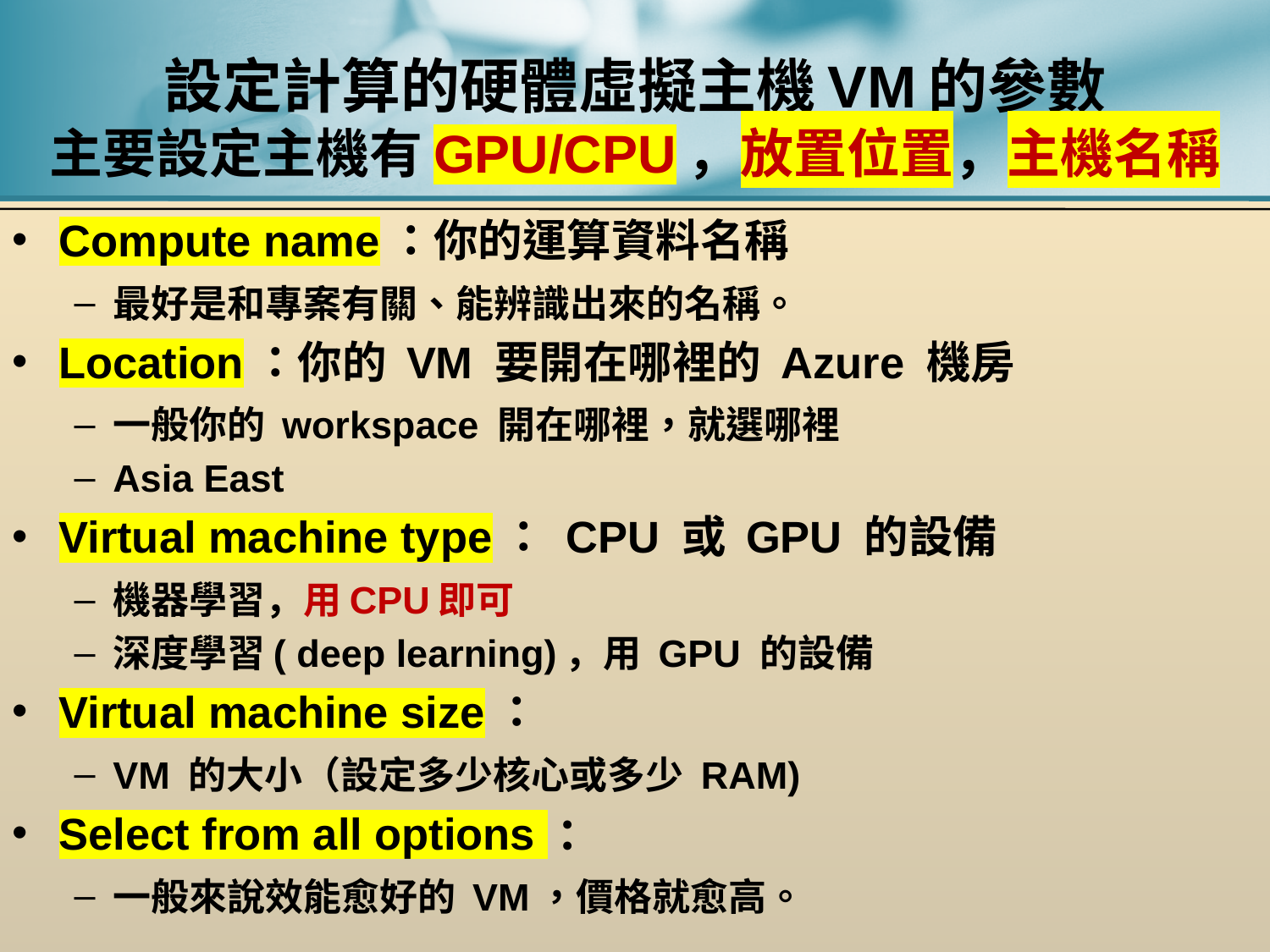

# 設定計算的硬體虛擬主機VM的參數 主要設定主機有GPU/CPU，放置位置，主機名稱
Compute name：你的運算資料名稱
最好是和專案有關、能辨識出來的名稱。
Location：你的 VM 要開在哪裡的 Azure 機房
一般你的 workspace 開在哪裡，就選哪裡
Asia East
Virtual machine type： CPU 或 GPU 的設備
機器學習，用CPU即可
深度學習( deep learning)，用 GPU 的設備
Virtual machine size：
VM 的大小（設定多少核心或多少 RAM)
Select from all options ：
一般來說效能愈好的 VM，價格就愈高。